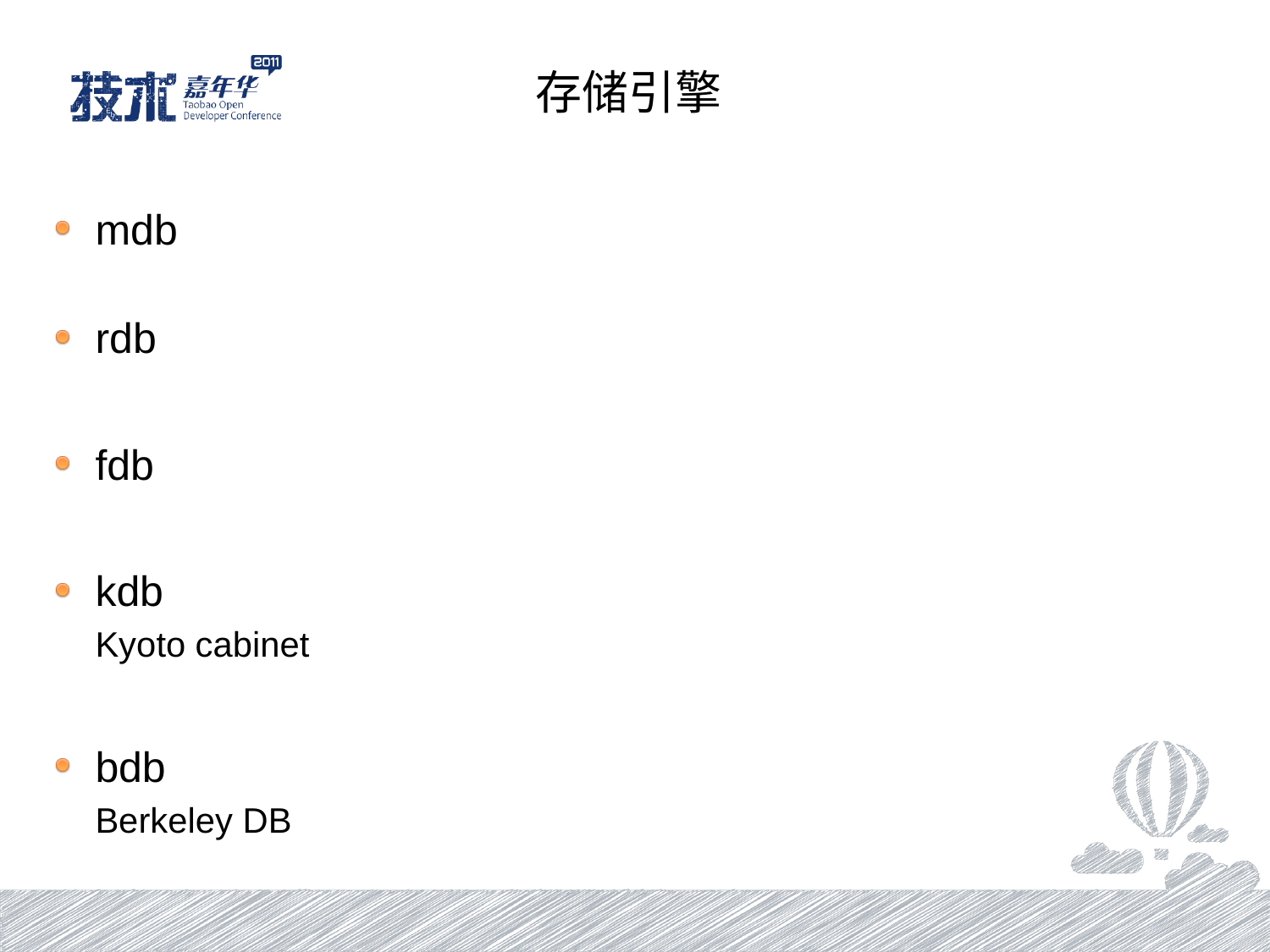

# 存储引擎
mdb

rdb

fdb

kdb
	Kyoto cabinet

bdb
	Berkeley DB